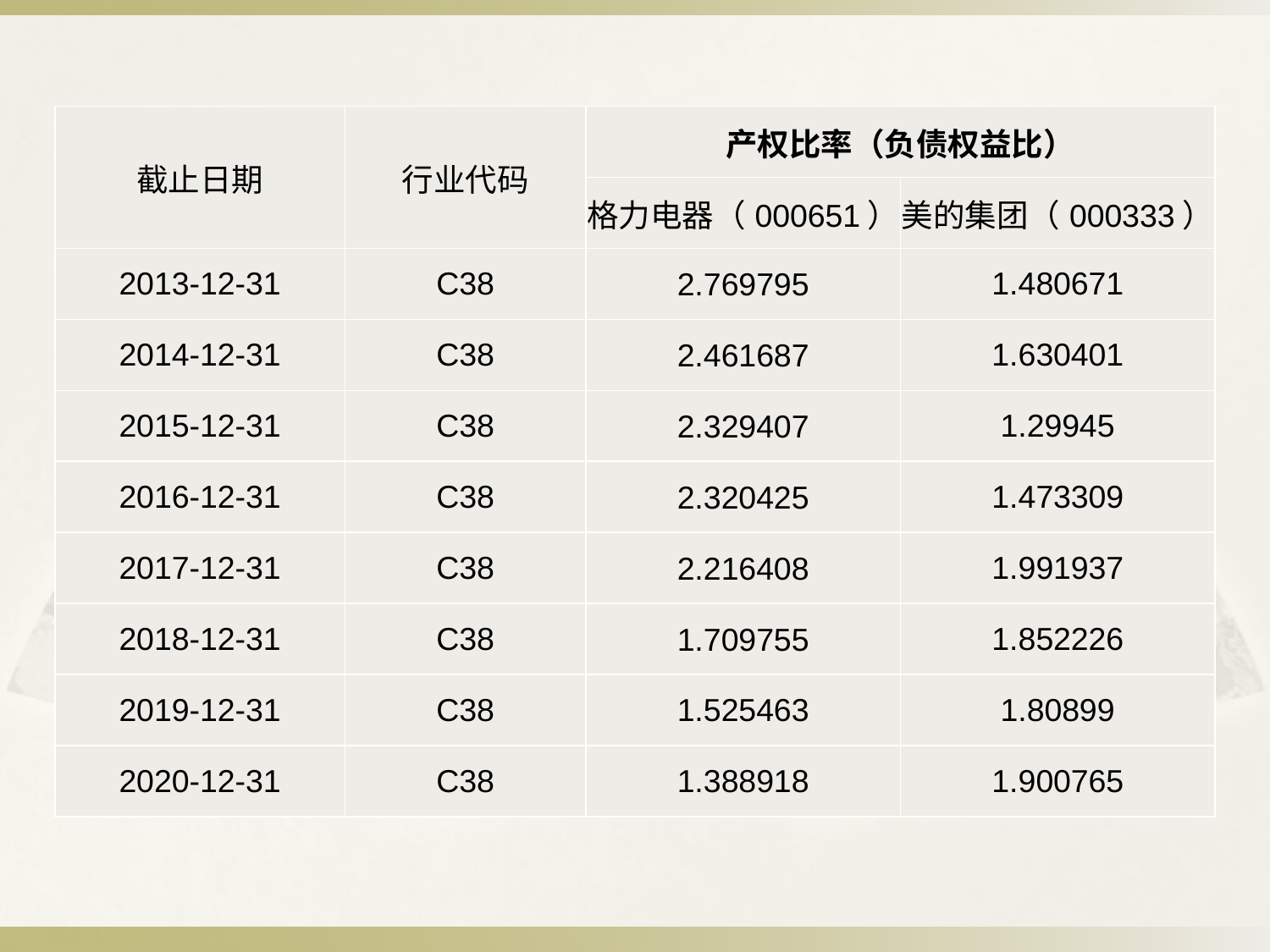

| 截止日期 | 行业代码 | 产权比率（负债权益比） |  |
| --- | --- | --- | --- |
| 截止日期 | 行业代码 | 格力电器（000651） | 美的集团（000333） |
| 2013-12-31 | C38 | 2.769795 | 1.480671 |
| 2014-12-31 | C38 | 2.461687 | 1.630401 |
| 2015-12-31 | C38 | 2.329407 | 1.29945 |
| 2016-12-31 | C38 | 2.320425 | 1.473309 |
| 2017-12-31 | C38 | 2.216408 | 1.991937 |
| 2018-12-31 | C38 | 1.709755 | 1.852226 |
| 2019-12-31 | C38 | 1.525463 | 1.80899 |
| 2020-12-31 | C38 | 1.388918 | 1.900765 |